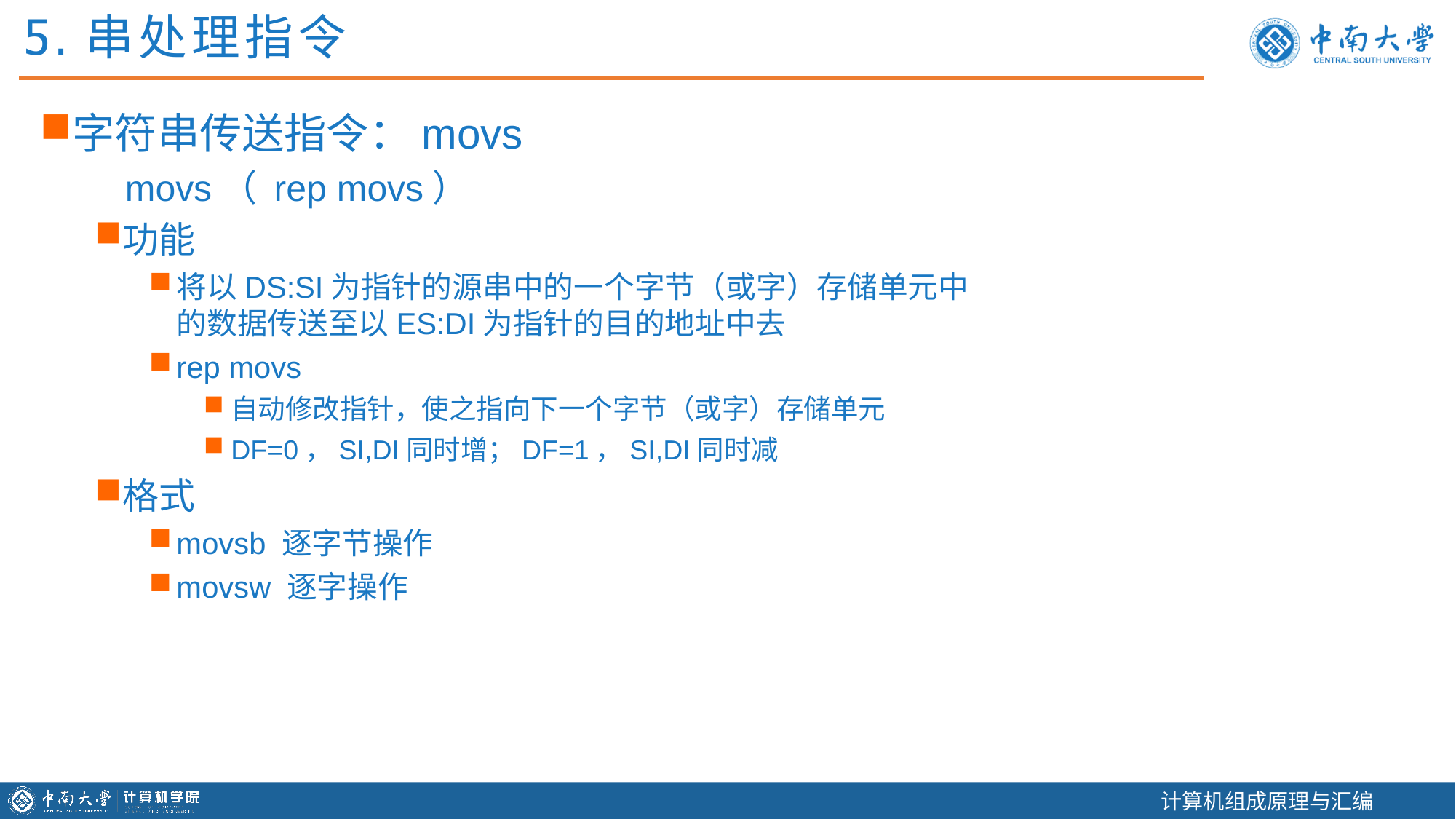

5.串处理指令
字符串传送指令：movs
   movs（ rep movs）
功能
将以DS:SI为指针的源串中的一个字节（或字）存储单元中
的数据传送至以ES:DI为指针的目的地址中去
rep movs
自动修改指针，使之指向下一个字节（或字）存储单元
DF=0，SI,DI同时增；DF=1，SI,DI同时减
格式
movsb 逐字节操作
movsw 逐字操作

52